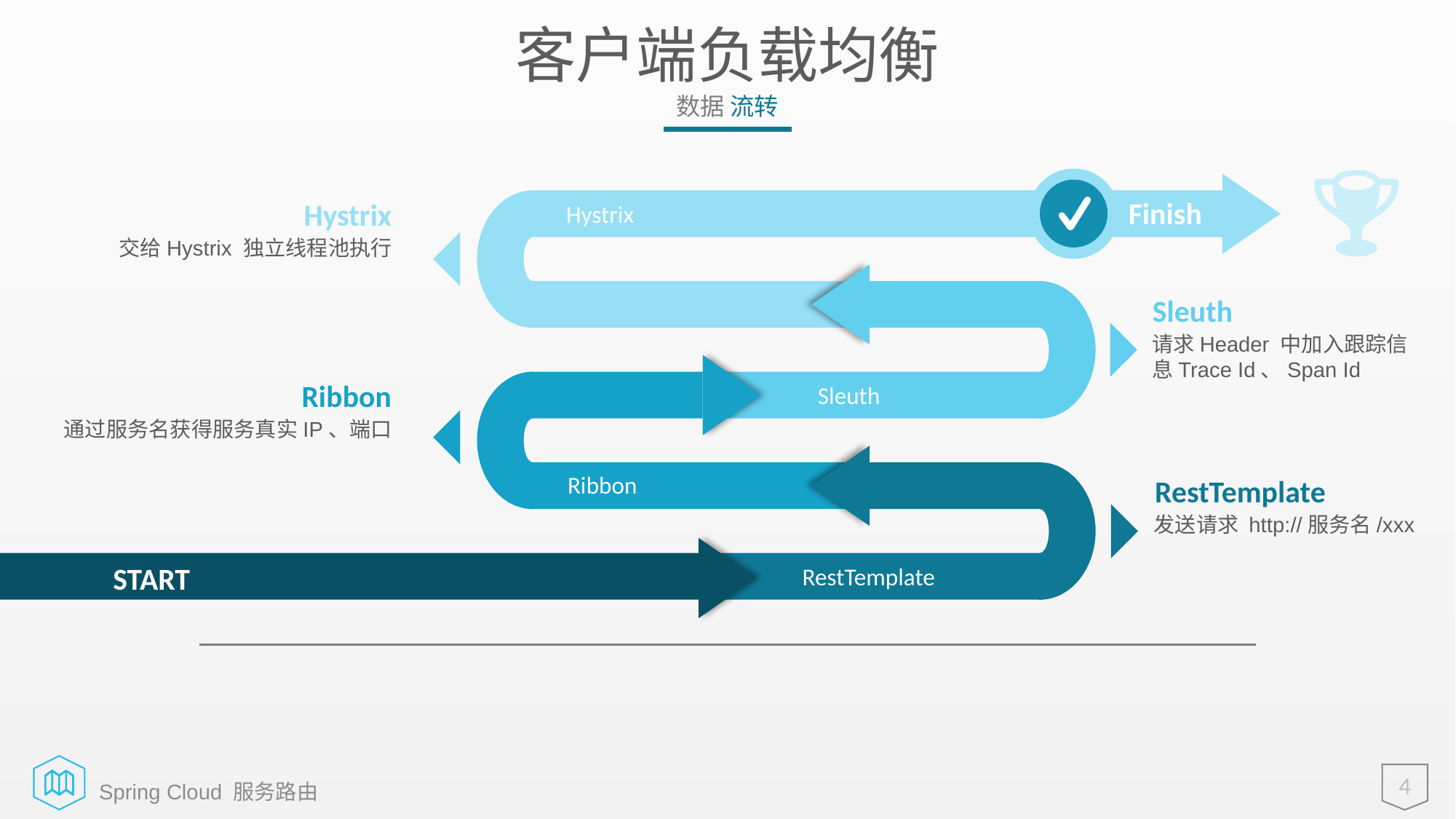

# 客户端负载均衡
数据 流转

Finish

Hystrix

Sleuth

Ribbon

START
RestTemplate

Hystrix
交给Hystrix 独立线程池执行
Sleuth
请求Header 中加入跟踪信息Trace Id、Span Id
Ribbon
通过服务名获得服务真实IP、端口
RestTemplate
发送请求 http://服务名/xxx
4